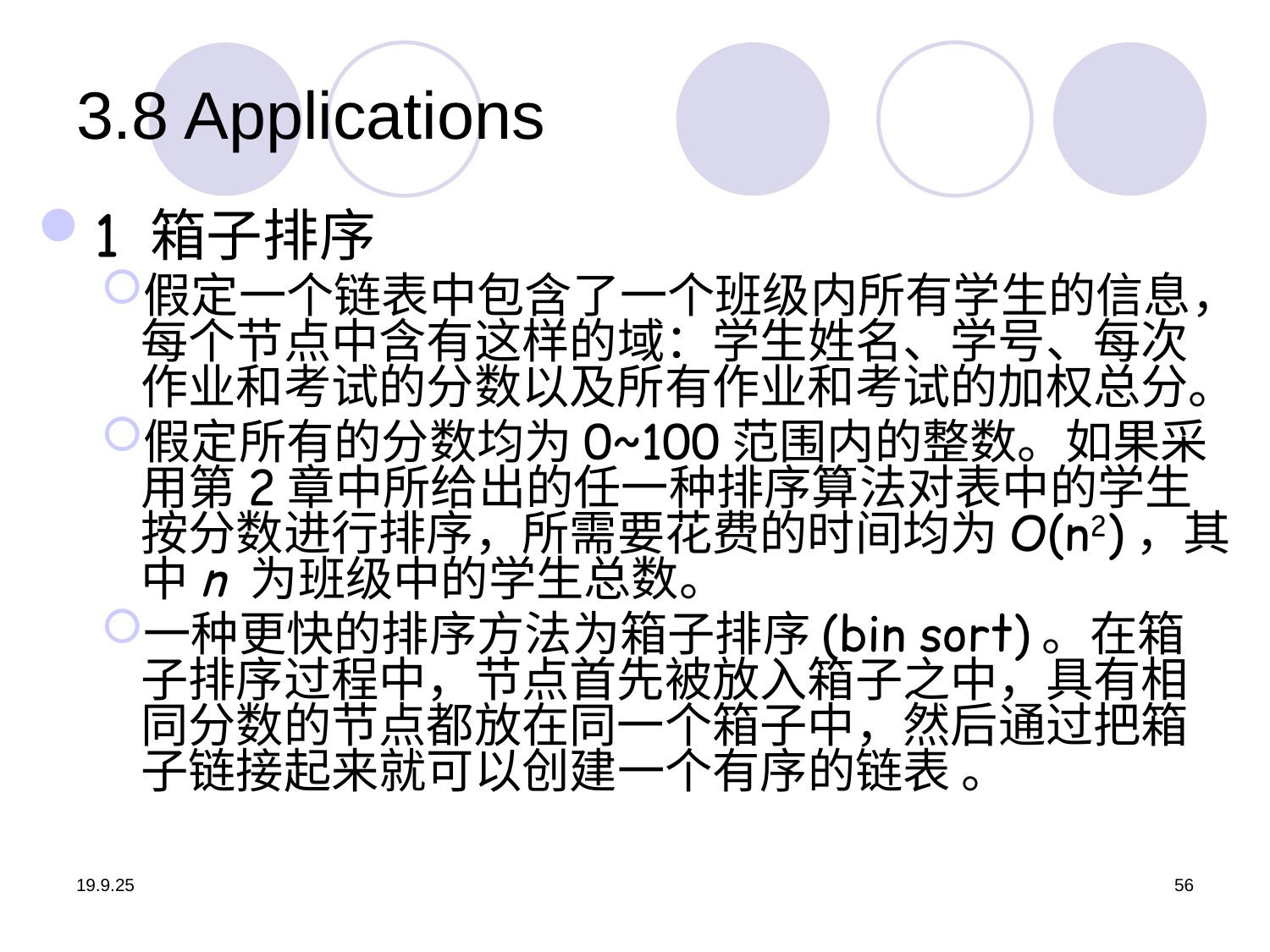

# 3.8 Applications
1 箱子排序
假定一个链表中包含了一个班级内所有学生的信息，每个节点中含有这样的域：学生姓名、学号、每次作业和考试的分数以及所有作业和考试的加权总分。
假定所有的分数均为0~100范围内的整数。如果采用第2章中所给出的任一种排序算法对表中的学生按分数进行排序，所需要花费的时间均为O(n2)，其中n 为班级中的学生总数。
一种更快的排序方法为箱子排序(bin sort)。在箱子排序过程中，节点首先被放入箱子之中，具有相同分数的节点都放在同一个箱子中，然后通过把箱子链接起来就可以创建一个有序的链表 。
19.9.25
56